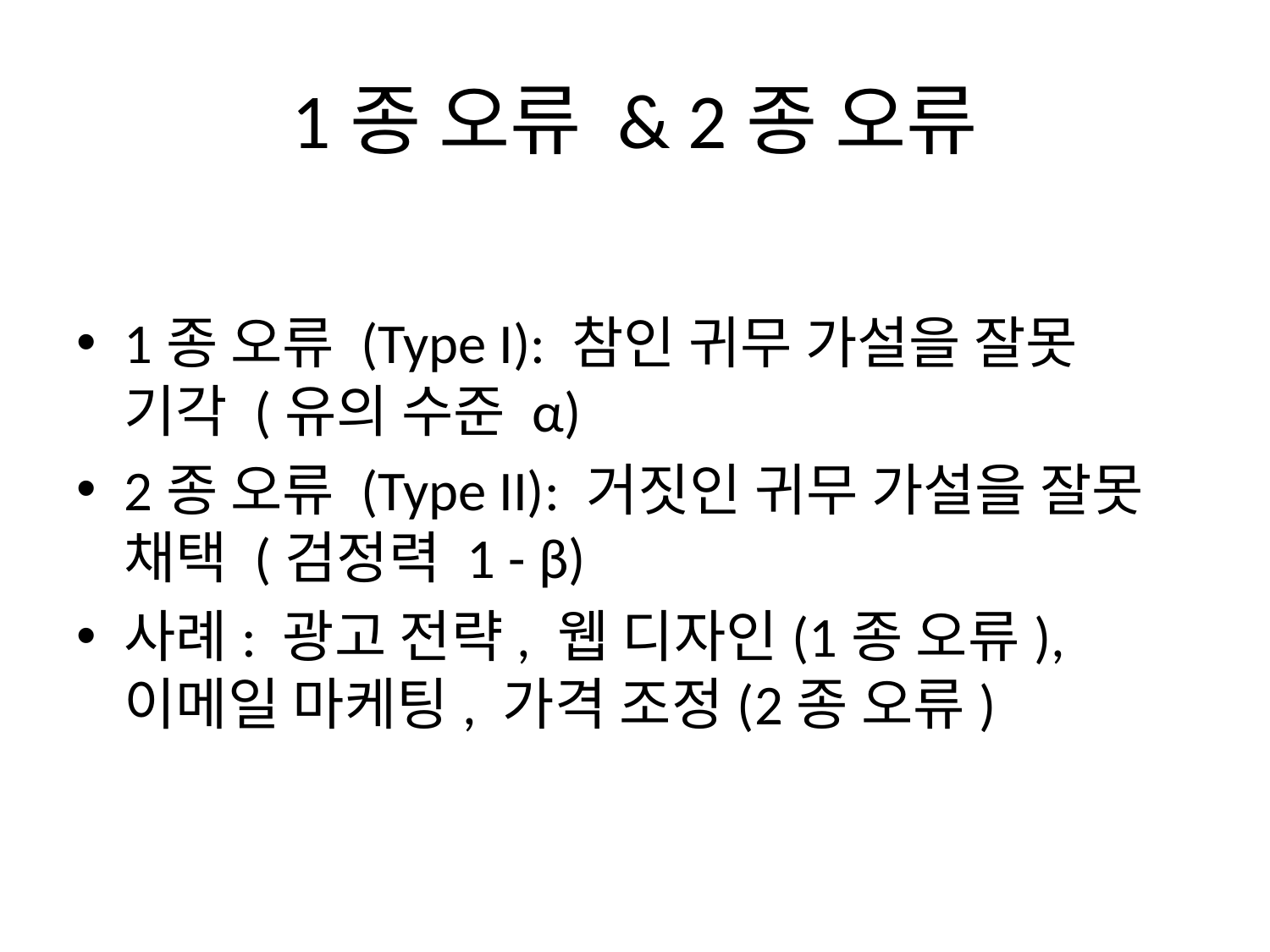

# 1종 오류 & 2종 오류

1종 오류 (Type I): 참인 귀무 가설을 잘못 기각 (유의 수준 α)
2종 오류 (Type II): 거짓인 귀무 가설을 잘못 채택 (검정력 1 - β)
사례: 광고 전략, 웹 디자인(1종 오류), 이메일 마케팅, 가격 조정(2종 오류)